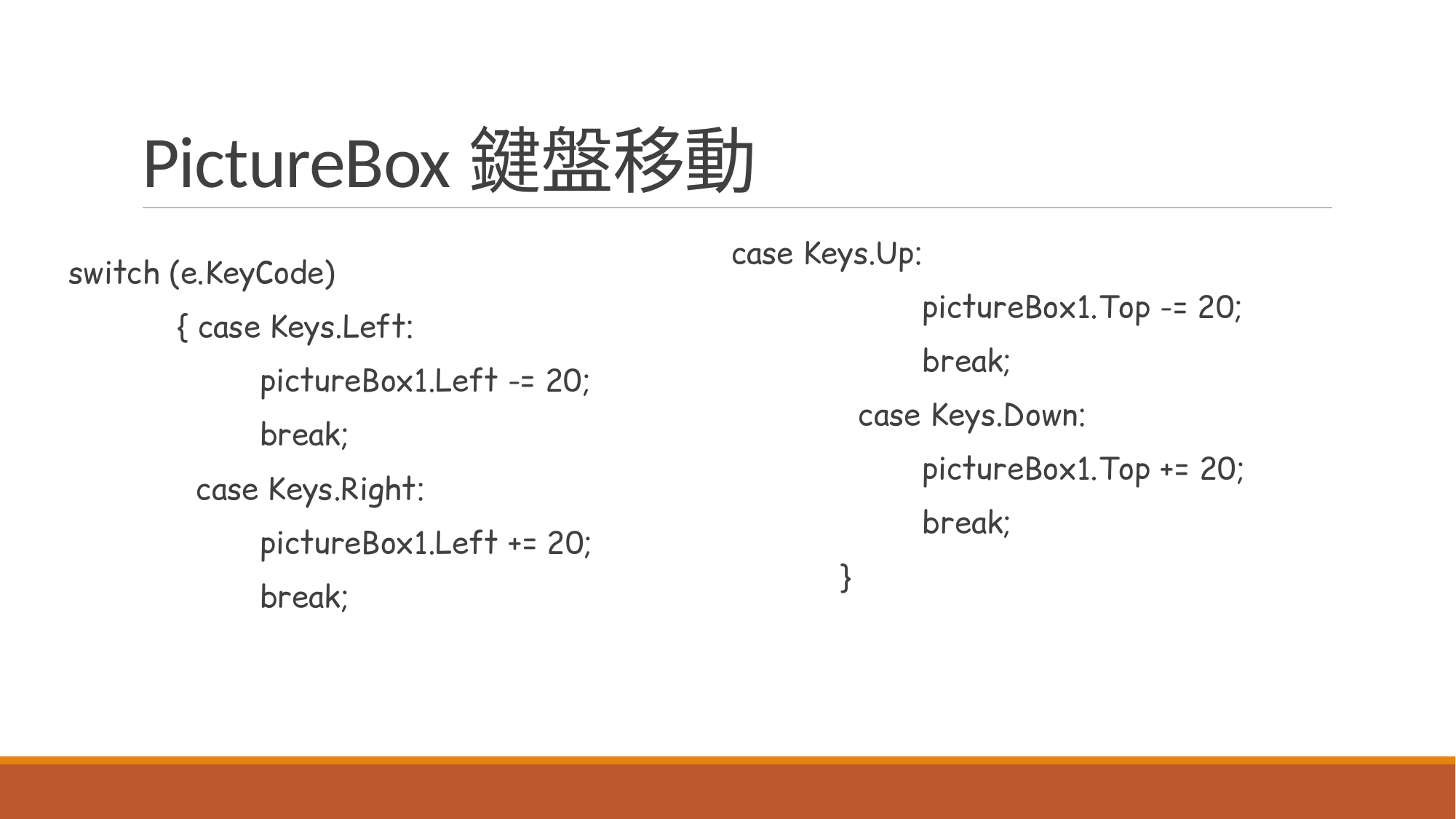

# PictureBox鍵盤移動
case Keys.Up:
                     pictureBox1.Top -= 20;
                     break;
              case Keys.Down:
                     pictureBox1.Top += 20;
                     break;
            }
switch (e.KeyCode)
            { case Keys.Left:
                     pictureBox1.Left -= 20;
                     break;
              case Keys.Right:
                     pictureBox1.Left += 20;
                     break;